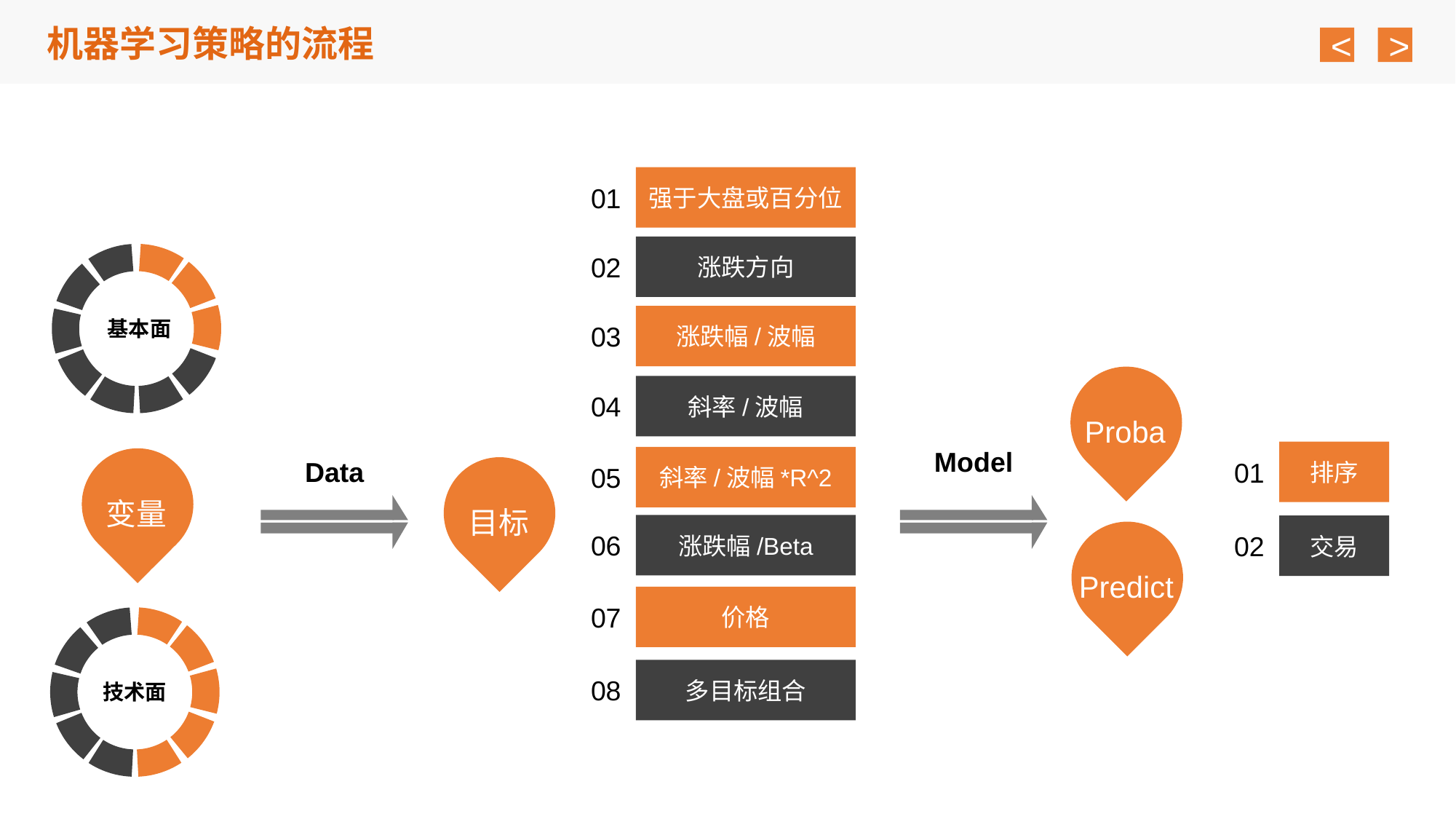

机器学习策略的流程
<
>
01
强于大盘或百分位
02
涨跌方向

03
涨跌幅/波幅
基本面

04
斜率/波幅
Proba
Model
01
排序
Data
05
斜率/波幅*R^2

变量

目标
06
涨跌幅/Beta
02
交易

Predict
07
价格

08
多目标组合
技术面